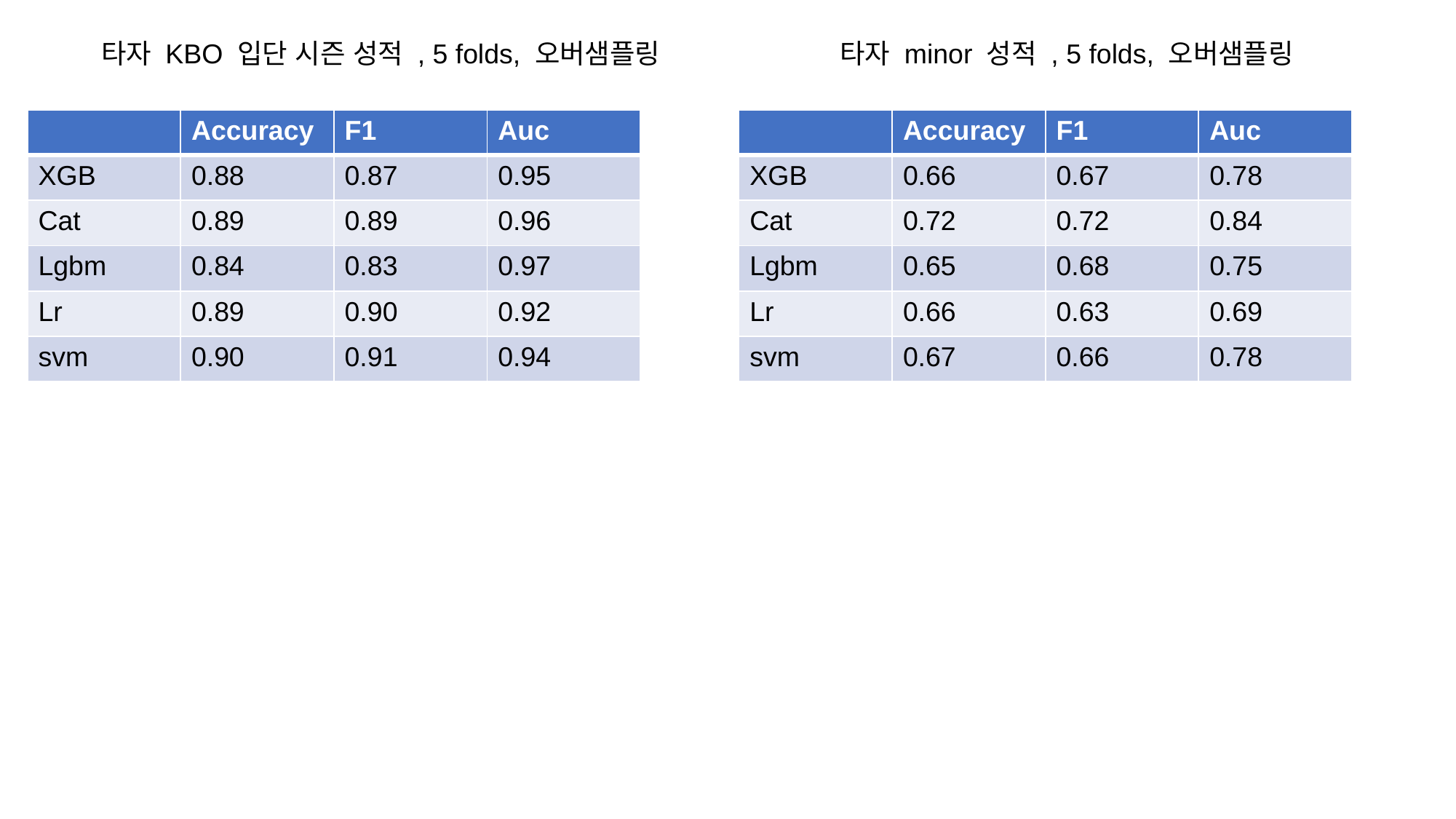

타자 KBO 입단 시즌 성적 , 5 folds, 오버샘플링
타자 minor 성적 , 5 folds, 오버샘플링
|  | Accuracy | F1 | Auc |
| --- | --- | --- | --- |
| XGB | 0.88 | 0.87 | 0.95 |
| Cat | 0.89 | 0.89 | 0.96 |
| Lgbm | 0.84 | 0.83 | 0.97 |
| Lr | 0.89 | 0.90 | 0.92 |
| svm | 0.90 | 0.91 | 0.94 |
|  | Accuracy | F1 | Auc |
| --- | --- | --- | --- |
| XGB | 0.66 | 0.67 | 0.78 |
| Cat | 0.72 | 0.72 | 0.84 |
| Lgbm | 0.65 | 0.68 | 0.75 |
| Lr | 0.66 | 0.63 | 0.69 |
| svm | 0.67 | 0.66 | 0.78 |